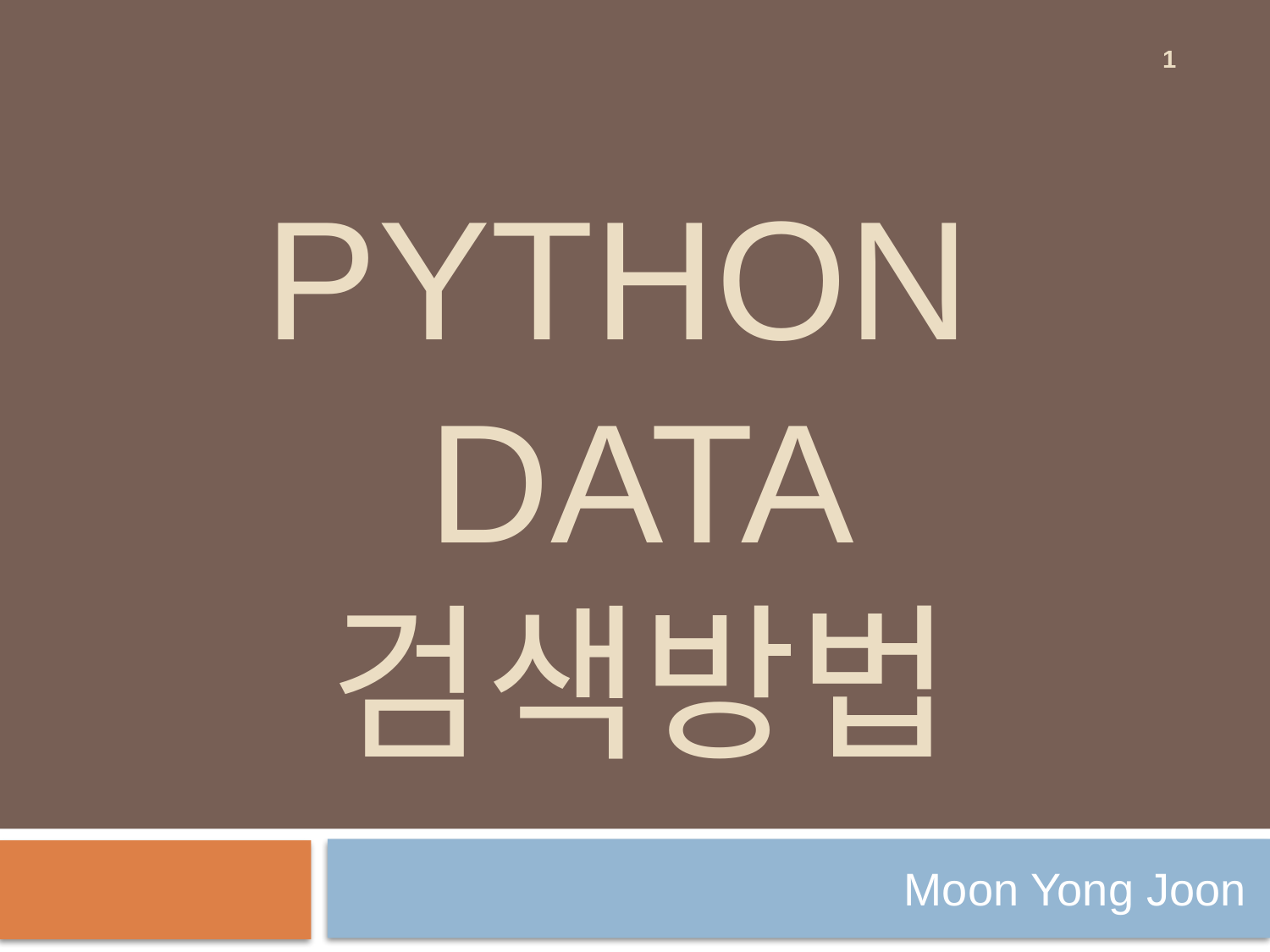

1
# Python data 검색방법
Moon Yong Joon